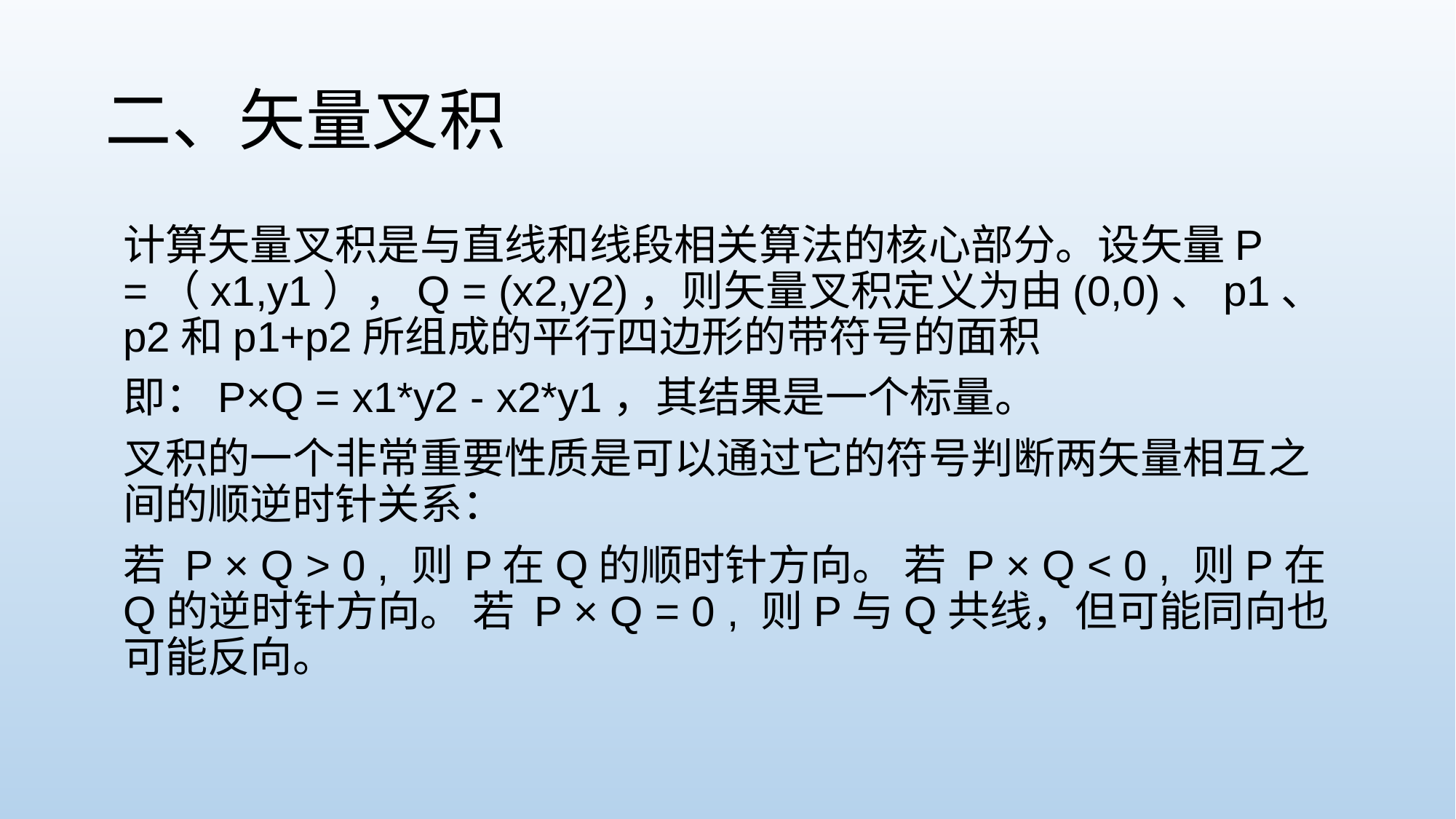

# 二、矢量叉积
计算矢量叉积是与直线和线段相关算法的核心部分。设矢量P =（x1,y1），Q = (x2,y2)，则矢量叉积定义为由(0,0)、p1、p2和p1+p2所组成的平行四边形的带符号的面积
即：P×Q = x1*y2 - x2*y1，其结果是一个标量。
叉积的一个非常重要性质是可以通过它的符号判断两矢量相互之间的顺逆时针关系：
若 P × Q > 0 , 则P在Q的顺时针方向。 若 P × Q < 0 , 则P在Q的逆时针方向。 若 P × Q = 0 , 则P与Q共线，但可能同向也可能反向。